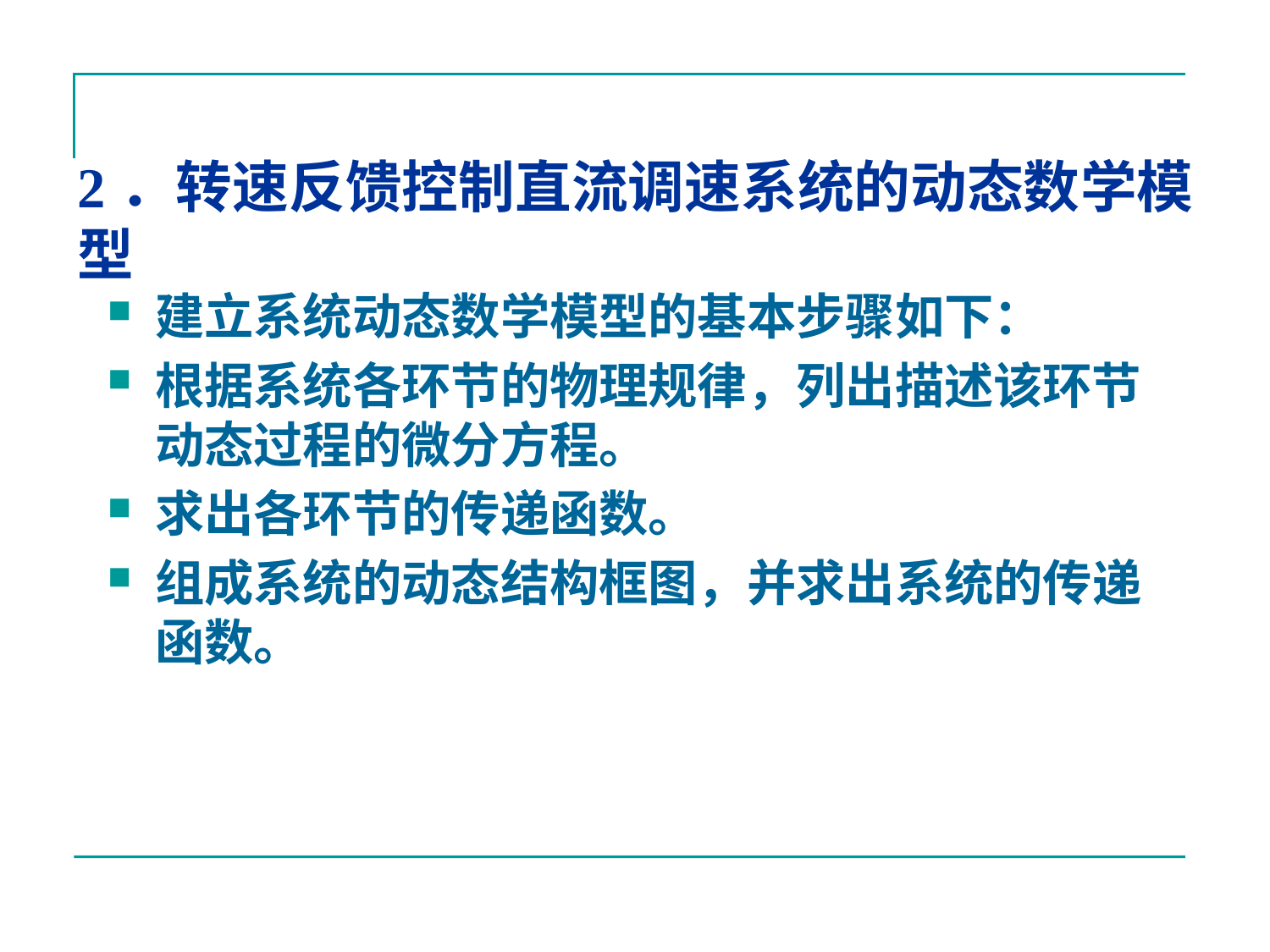

# 2．转速反馈控制直流调速系统的动态数学模型
建立系统动态数学模型的基本步骤如下：
根据系统各环节的物理规律，列出描述该环节动态过程的微分方程。
求出各环节的传递函数。
组成系统的动态结构框图，并求出系统的传递函数。